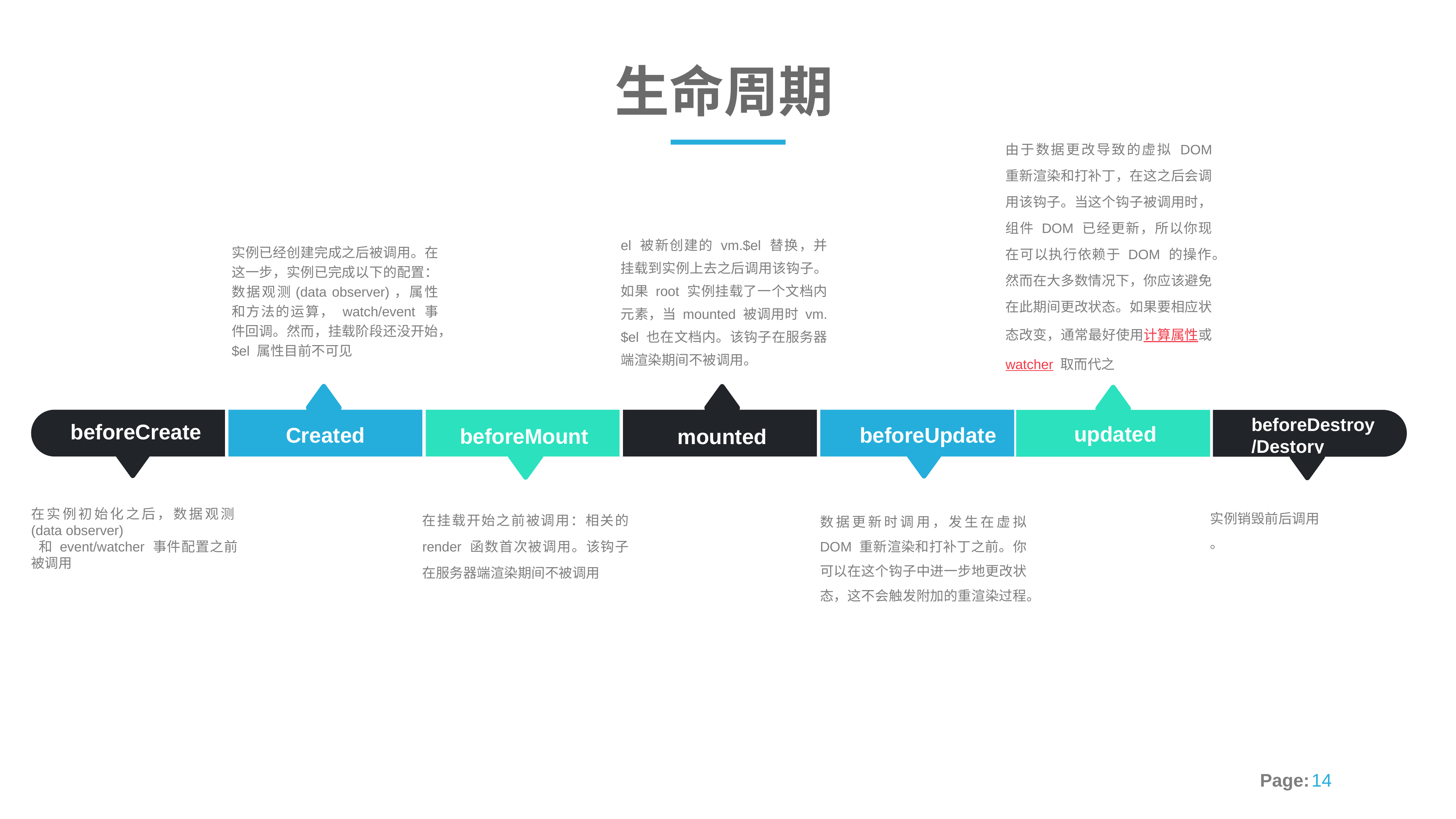

生命周期
由于数据更改导致的虚拟 DOM 重新渲染和打补丁，在这之后会调用该钩子。当这个钩子被调用时，组件 DOM 已经更新，所以你现在可以执行依赖于 DOM 的操作。然而在大多数情况下，你应该避免在此期间更改状态。如果要相应状态改变，通常最好使用计算属性或 watcher 取而代之

el 被新创建的 vm.$el 替换，并挂载到实例上去之后调用该钩子。如果 root 实例挂载了一个文档内元素，当 mounted 被调用时 vm.$el 也在文档内。该钩子在服务器端渲染期间不被调用。
实例已经创建完成之后被调用。在这一步，实例已完成以下的配置：数据观测(data observer)，属性和方法的运算， watch/event 事件回调。然而，挂载阶段还没开始，$el 属性目前不可见

beforeDestroy
/Destory
mounted
beforeCreate
updated
Created
beforeUpdate
beforeMount

在挂载开始之前被调用：相关的 render 函数首次被调用。该钩子在服务器端渲染期间不被调用
实例销毁前后调用
。
在实例初始化之后，数据观测(data observer)
 和 event/watcher 事件配置之前被调用
数据更新时调用，发生在虚拟 DOM 重新渲染和打补丁之前。你可以在这个钩子中进一步地更改状态，这不会触发附加的重渲染过程。